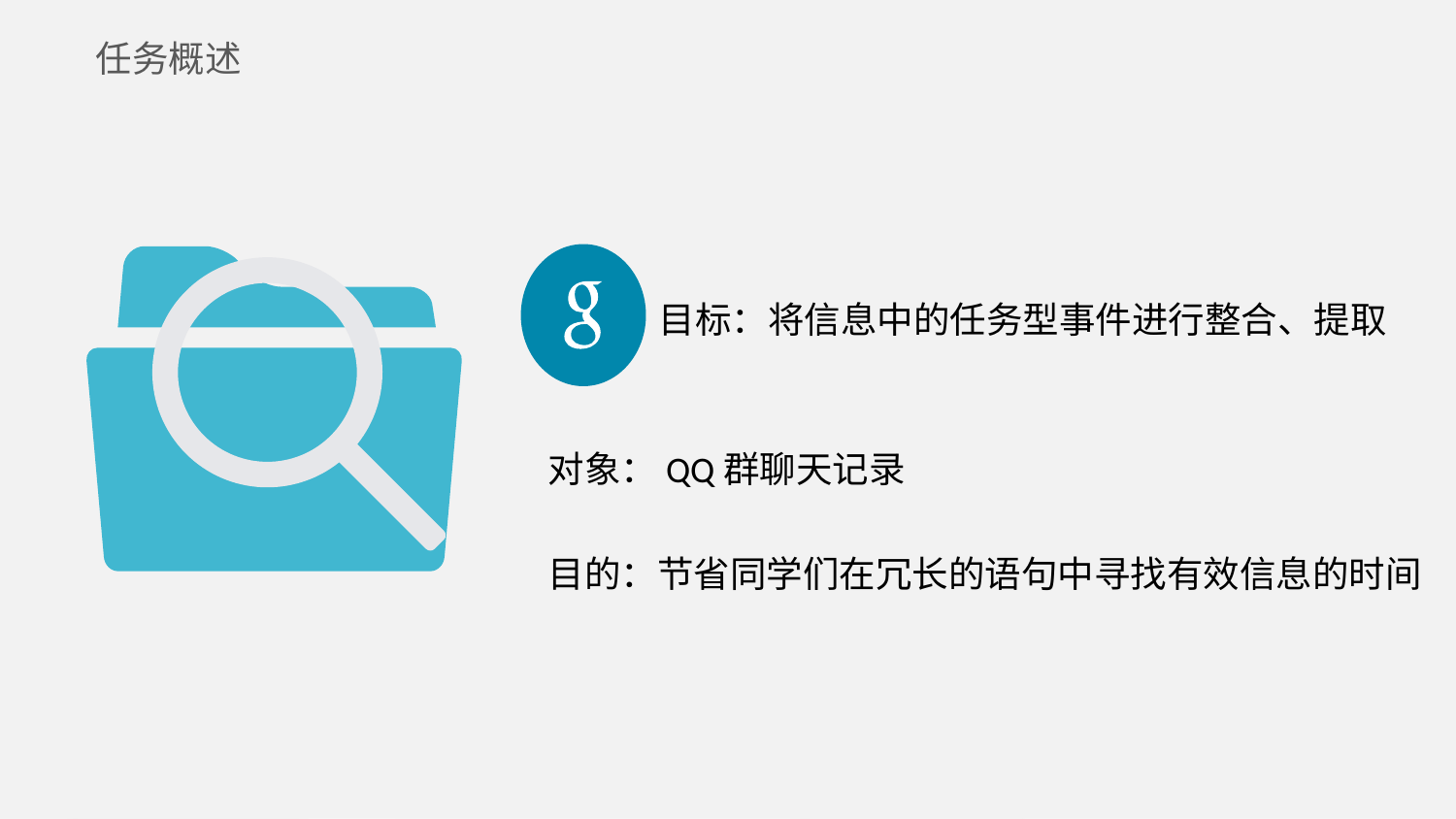

任务概述

目标：将信息中的任务型事件进行整合、提取
对象：QQ群聊天记录

目的：节省同学们在冗长的语句中寻找有效信息的时间